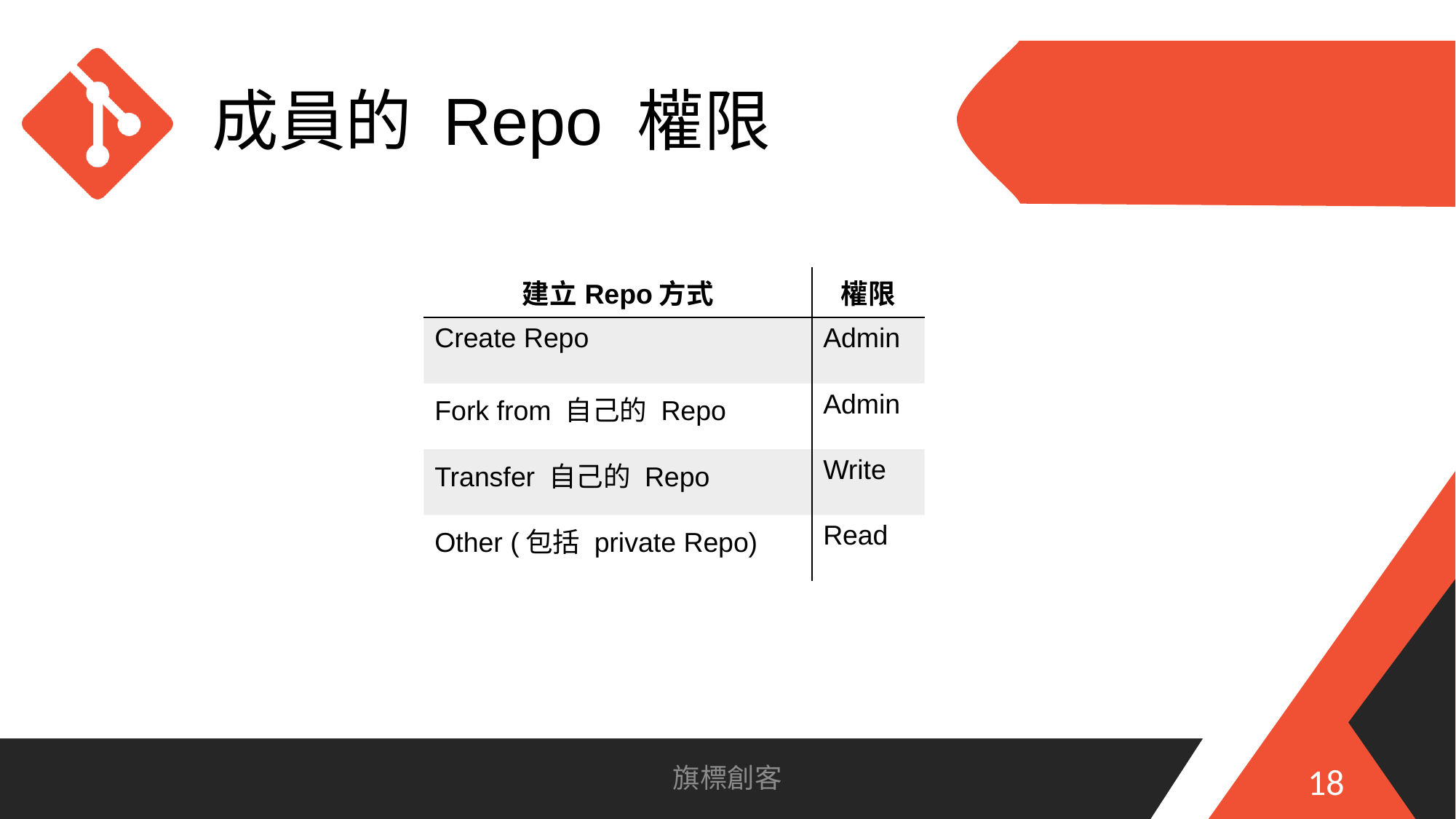

# 成員的 Repo 權限
| 建立Repo方式 | 權限 |
| --- | --- |
| Create Repo | Admin |
| Fork from 自己的 Repo | Admin |
| Transfer 自己的 Repo | Write |
| Other (包括 private Repo) | Read |
旗標創客
18